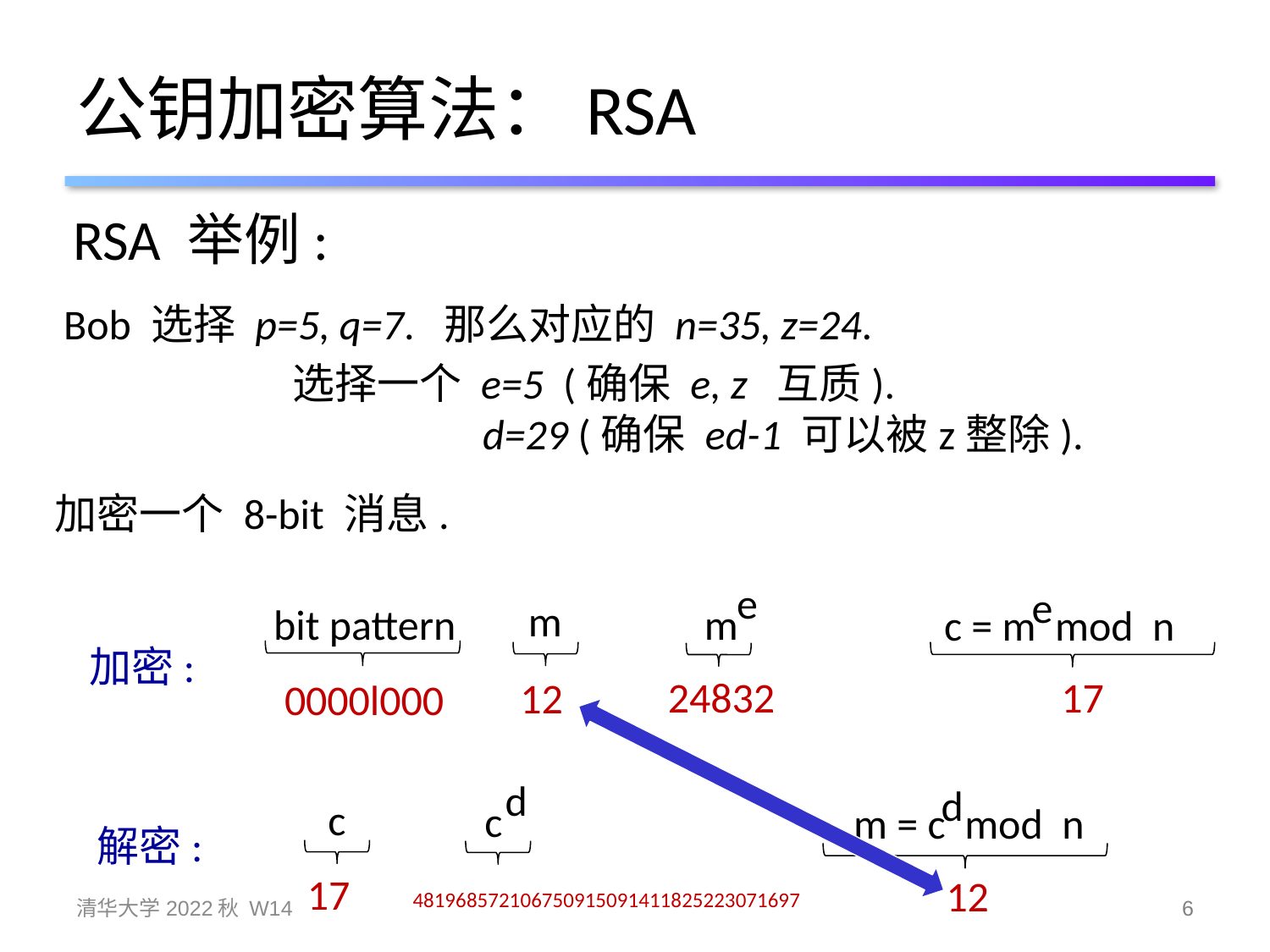

# 公钥加密算法：RSA
RSA 举例:
Bob 选择 p=5, q=7.  那么对应的 n=35, z=24.
选择一个 e=5  (确保 e, z  互质).
                    d=29 (确保 ed-1 可以被z整除).

加密一个 8-bit 消息.

e
e
c = m  mod  n
m
m
bit pattern

加密:
17
24832
12
0000l000

d
c
d
m = c  mod  n
c
解密:

17
12
481968572106750915091411825223071697

清华大学2022秋 W14
6